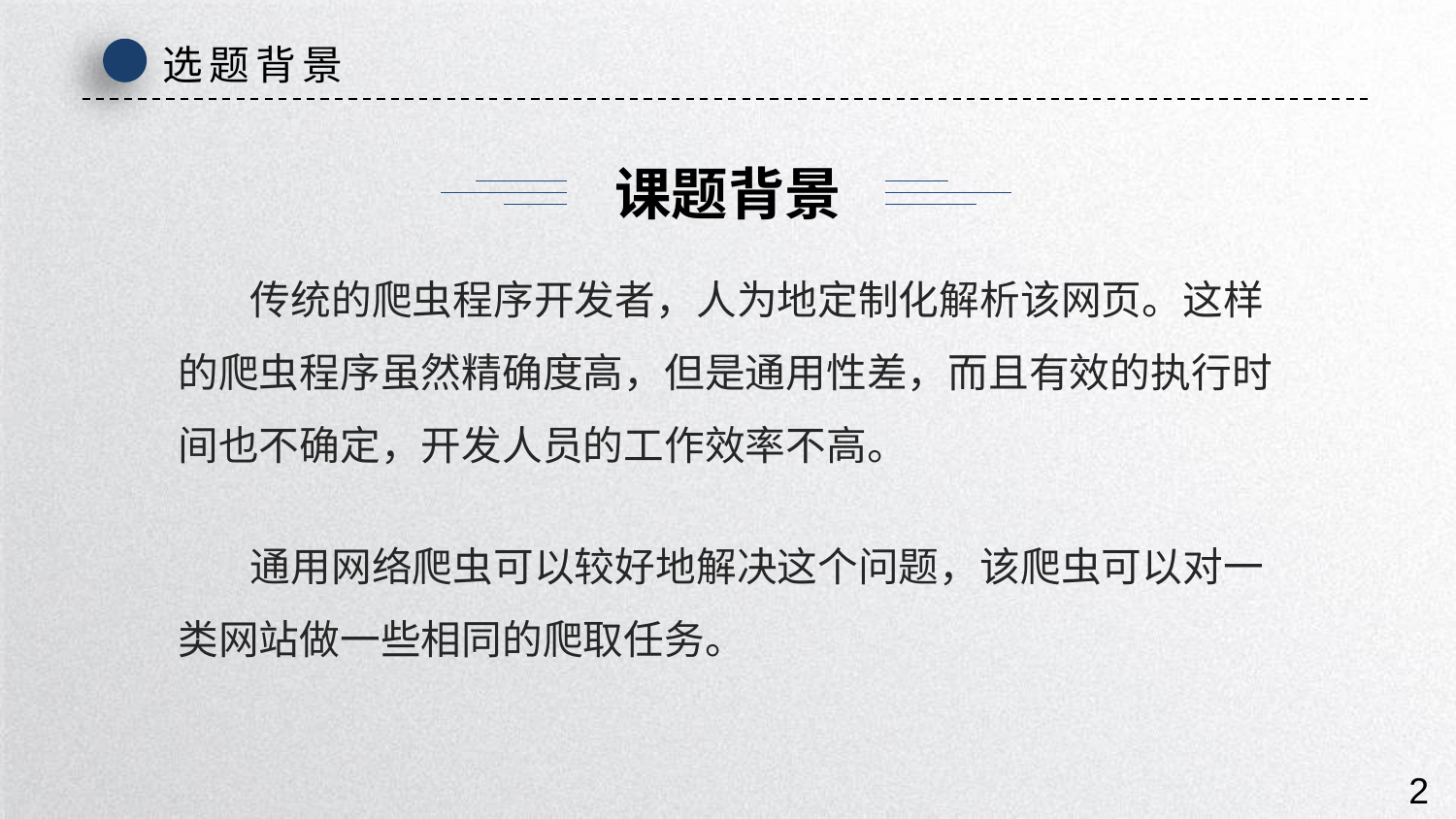

选题背景

课题背景

       传统的爬虫程序开发者，人为地定制化解析该网页。这样的爬虫程序虽然精确度高，但是通用性差，而且有效的执行时间也不确定，开发人员的工作效率不高。

       通用网络爬虫可以较好地解决这个问题，该爬虫可以对一类网站做一些相同的爬取任务。
2